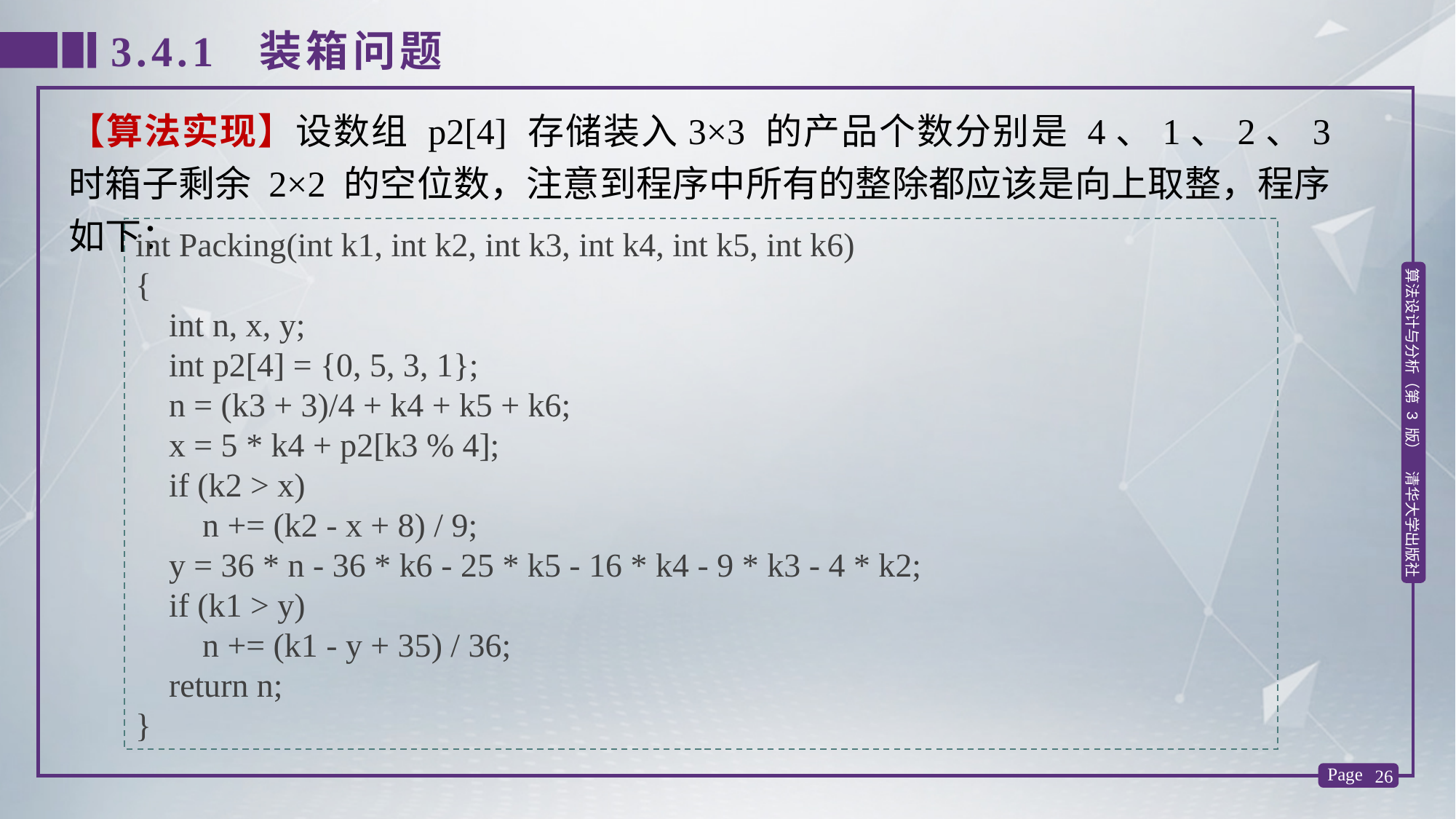

3.4.1  装箱问题
【算法实现】设数组 p2[4] 存储装入3×3 的产品个数分别是 4、1、2、3 时箱子剩余 2×2 的空位数，注意到程序中所有的整除都应该是向上取整，程序如下：
int Packing(int k1, int k2, int k3, int k4, int k5, int k6)
{
    int n, x, y;
    int p2[4] = {0, 5, 3, 1};
    n = (k3 + 3)/4 + k4 + k5 + k6;
    x = 5 * k4 + p2[k3 % 4];
    if (k2 > x)
        n += (k2 - x + 8) / 9;
    y = 36 * n - 36 * k6 - 25 * k5 - 16 * k4 - 9 * k3 - 4 * k2;
    if (k1 > y)
        n += (k1 - y + 35) / 36;
    return n;
}